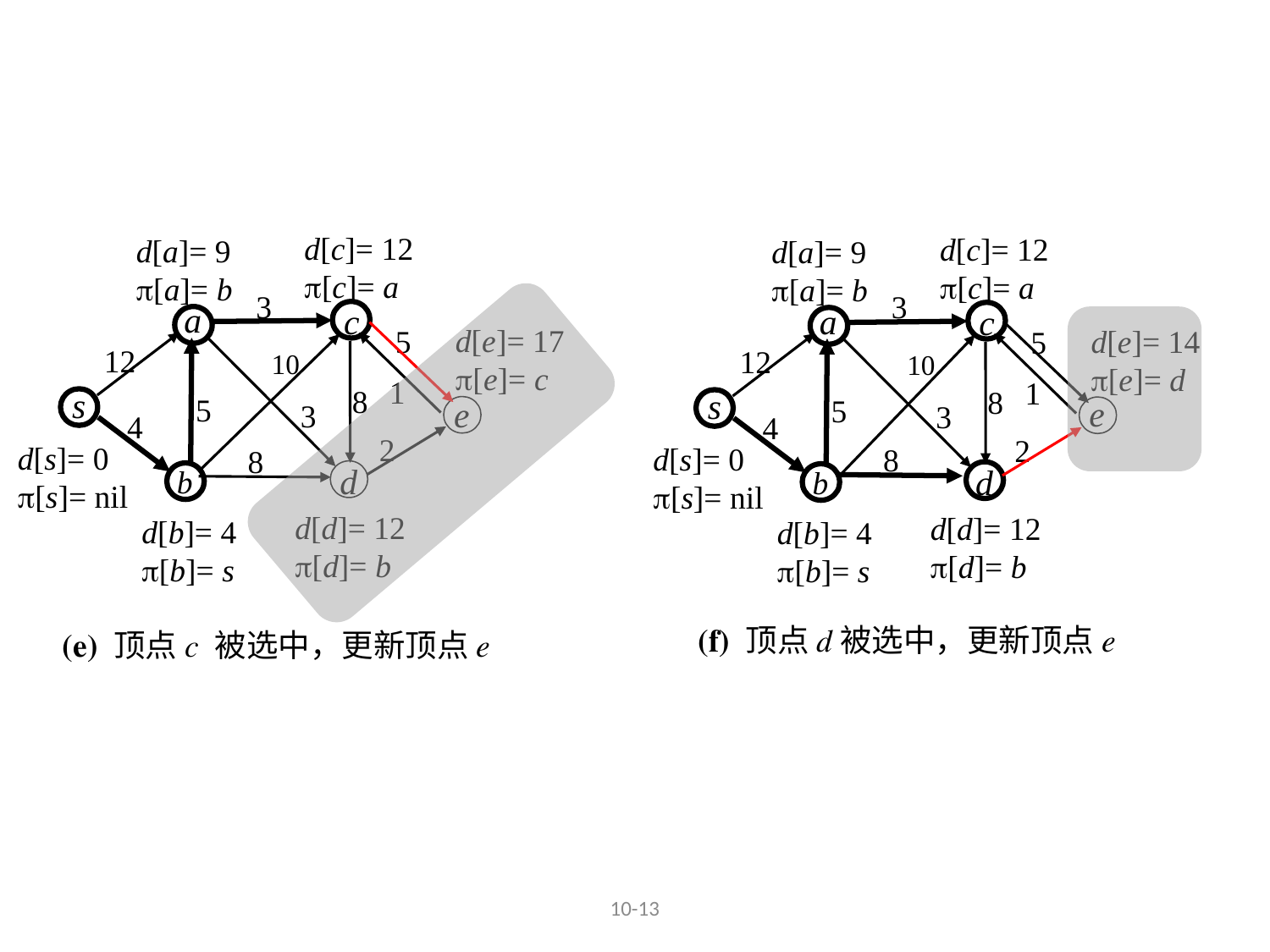

d[c]= 12
π[c]= a

d[a]= 9
π[a]= b

3
a

c

d[e]= 17
π[e]= c

5

12

10

1
8
s

5
e

3
4

2

d[s]= 0
π[s]= nil

8
d

b

d[d]= 12
π[d]= b

d[b]= 4
π[b]= s

(e) 顶点c 被选中，更新顶点e
d[c]= 12
π[c]= a

d[a]= 9
π[a]= b

3
a

c

d[e]= 14
π[e]= d

5

12

10

1
8
s

5
e

3
4

2

d[s]= 0
π[s]= nil

8
d

b

d[d]= 12
π[d]= b

d[b]= 4
π[b]= s

(f) 顶点d被选中，更新顶点e

10-13